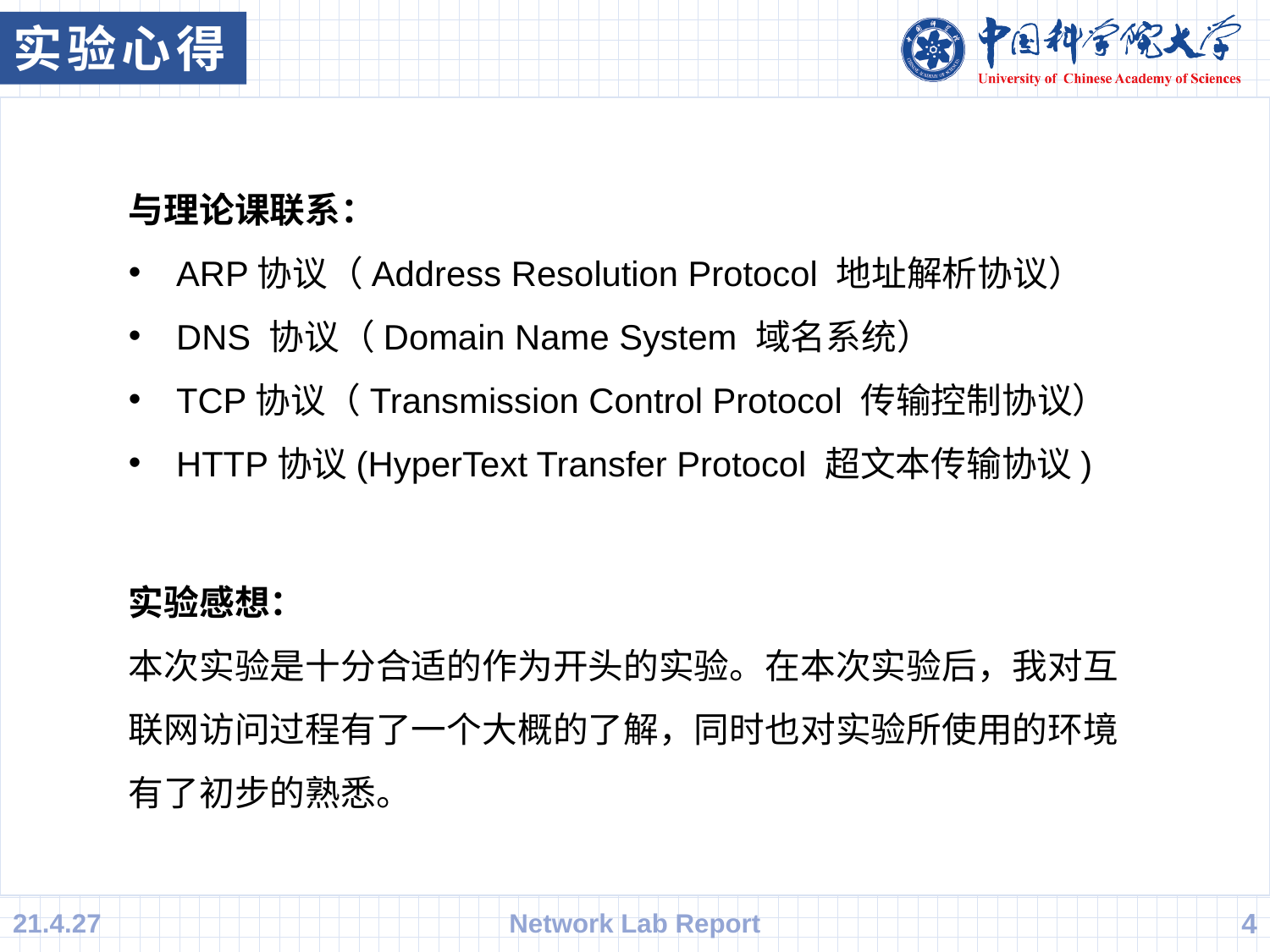

实验心得
与理论课联系：
ARP协议（Address Resolution Protocol 地址解析协议）
DNS 协议（Domain Name System 域名系统）
TCP协议（Transmission Control Protocol 传输控制协议）
HTTP协议(HyperText Transfer Protocol 超文本传输协议)
实验感想：
本次实验是十分合适的作为开头的实验。在本次实验后，我对互联网访问过程有了一个大概的了解，同时也对实验所使用的环境有了初步的熟悉。
21.4.27
Network Lab Report
4